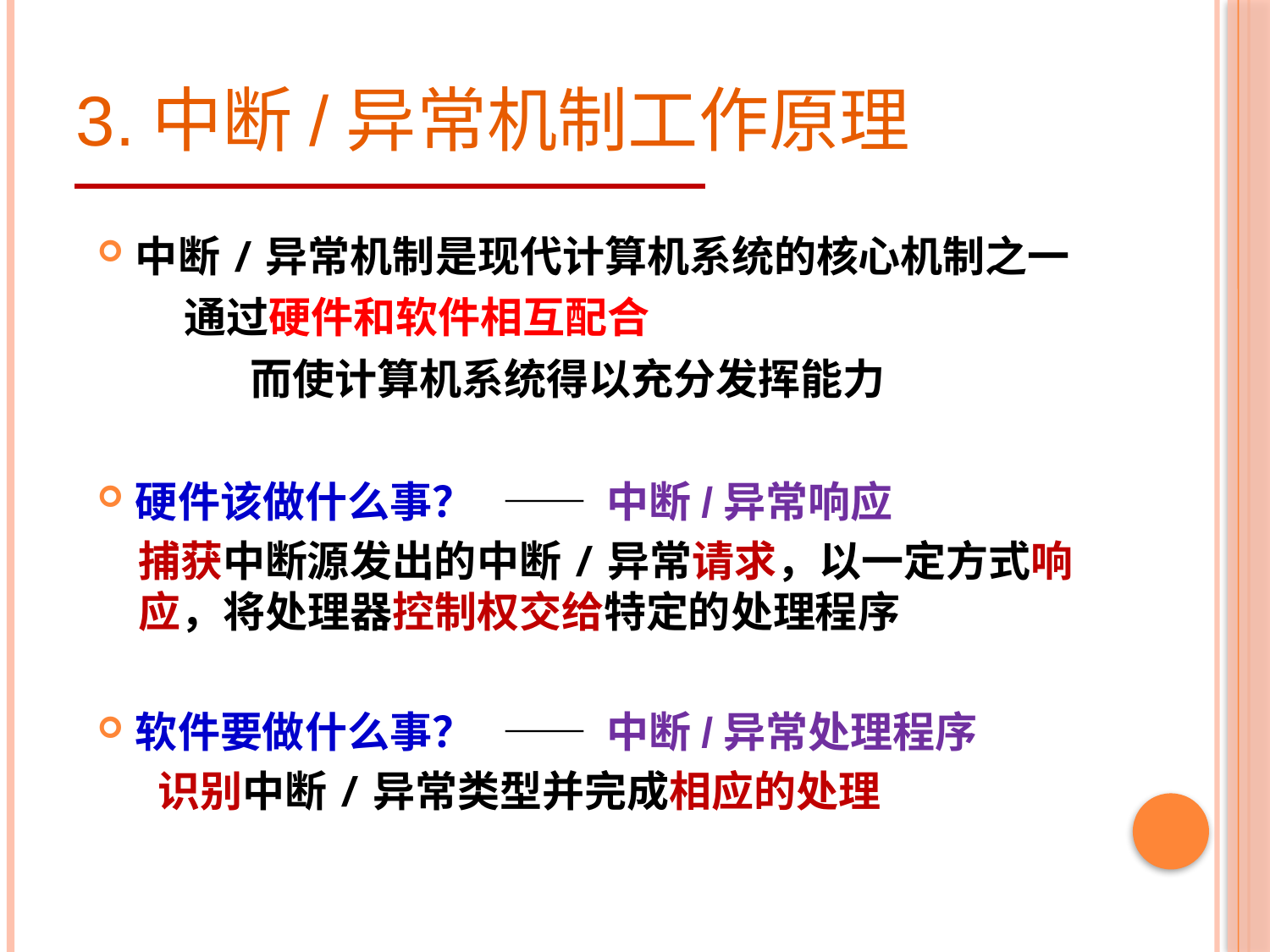

# 3.中断/异常机制工作原理
中断/异常机制是现代计算机系统的核心机制之一
        通过硬件和软件相互配合
               而使计算机系统得以充分发挥能力

硬件该做什么事？   ——  中断/异常响应
捕获中断源发出的中断/异常请求，以一定方式响应，将处理器控制权交给特定的处理程序

软件要做什么事？   ——  中断/异常处理程序
 识别中断/异常类型并完成相应的处理